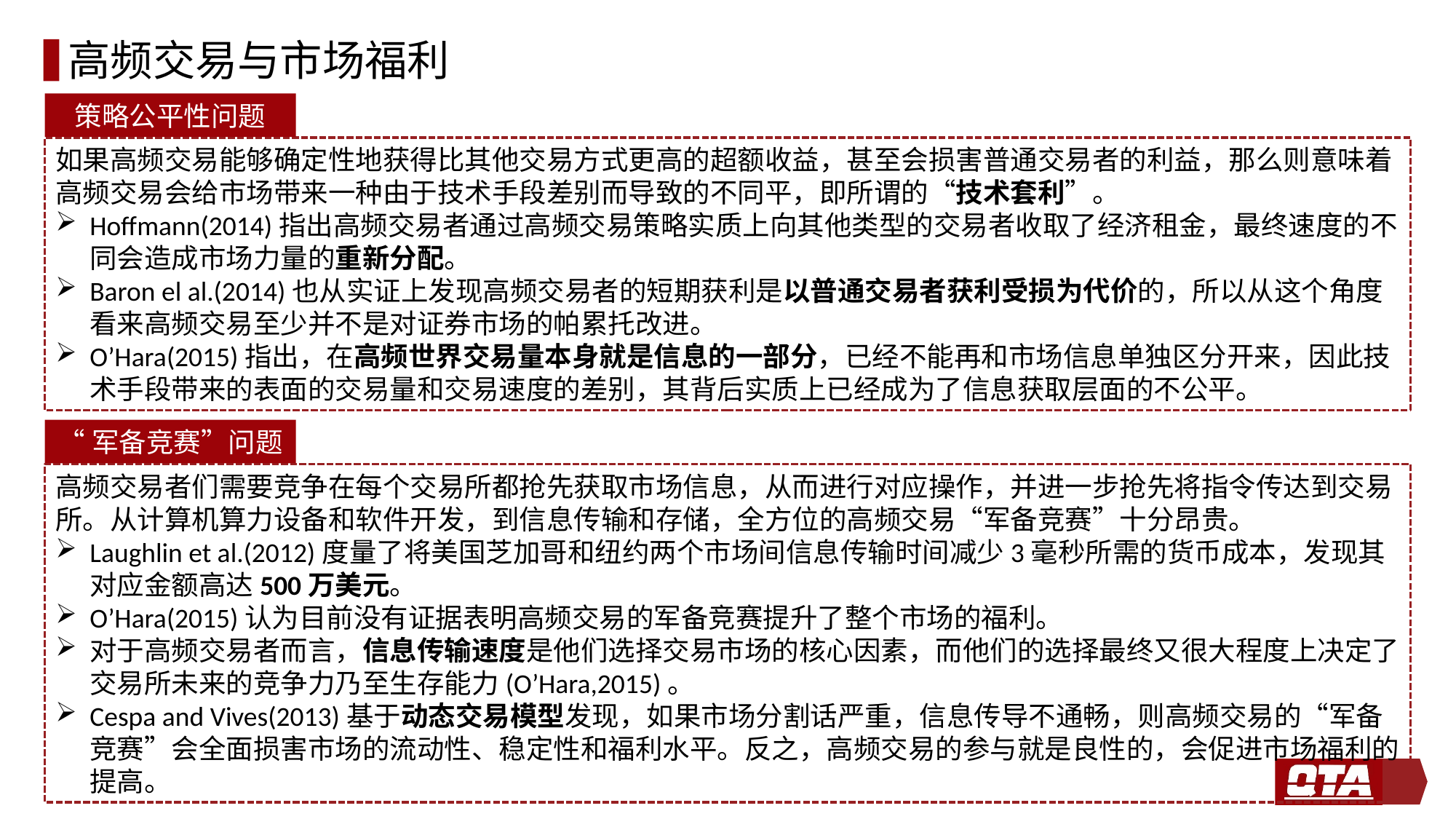

# 高频交易与市场福利
策略公平性问题
如果高频交易能够确定性地获得比其他交易方式更高的超额收益，甚至会损害普通交易者的利益，那么则意味着高频交易会给市场带来一种由于技术手段差别而导致的不同平，即所谓的“技术套利”。
Hoffmann(2014)指出高频交易者通过高频交易策略实质上向其他类型的交易者收取了经济租金，最终速度的不同会造成市场力量的重新分配。
Baron el al.(2014)也从实证上发现高频交易者的短期获利是以普通交易者获利受损为代价的，所以从这个角度看来高频交易至少并不是对证券市场的帕累托改进。
O’Hara(2015)指出，在高频世界交易量本身就是信息的一部分，已经不能再和市场信息单独区分开来，因此技术手段带来的表面的交易量和交易速度的差别，其背后实质上已经成为了信息获取层面的不公平。
“军备竞赛”问题
高频交易者们需要竞争在每个交易所都抢先获取市场信息，从而进行对应操作，并进一步抢先将指令传达到交易所。从计算机算力设备和软件开发，到信息传输和存储，全方位的高频交易“军备竞赛”十分昂贵。
Laughlin et al.(2012)度量了将美国芝加哥和纽约两个市场间信息传输时间减少3毫秒所需的货币成本，发现其对应金额高达500万美元。
O’Hara(2015)认为目前没有证据表明高频交易的军备竞赛提升了整个市场的福利。
对于高频交易者而言，信息传输速度是他们选择交易市场的核心因素，而他们的选择最终又很大程度上决定了交易所未来的竞争力乃至生存能力(O’Hara,2015)。
Cespa and Vives(2013)基于动态交易模型发现，如果市场分割话严重，信息传导不通畅，则高频交易的“军备竞赛”会全面损害市场的流动性、稳定性和福利水平。反之，高频交易的参与就是良性的，会促进市场福利的提高。